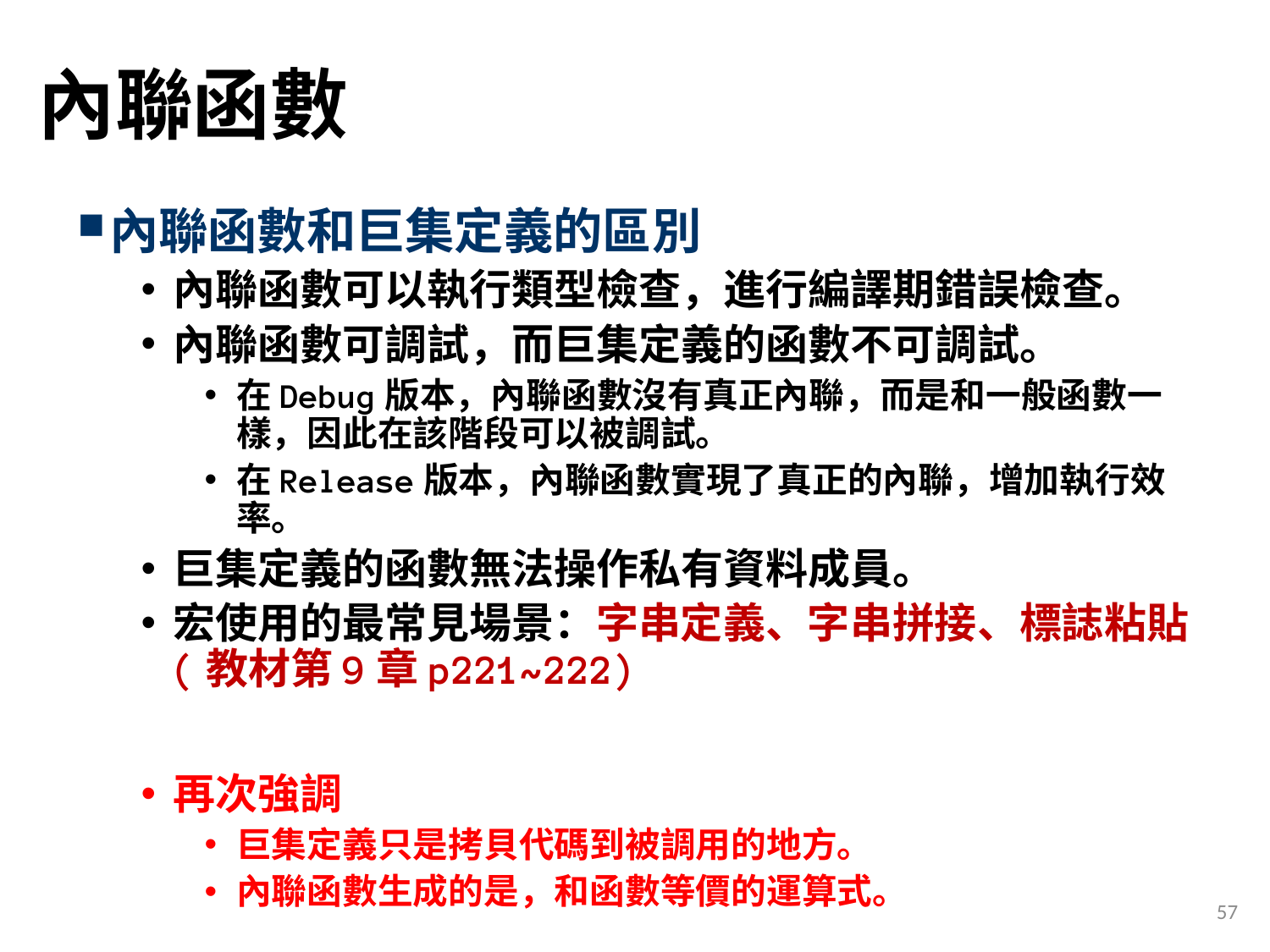

# 內聯函數
內聯函數和巨集定義的區別
內聯函數可以執行類型檢查，進行編譯期錯誤檢查。
內聯函數可調試，而巨集定義的函數不可調試。
在Debug版本，內聯函數沒有真正內聯，而是和一般函數一樣，因此在該階段可以被調試。
在Release版本，內聯函數實現了真正的內聯，增加執行效率。
巨集定義的函數無法操作私有資料成員。
宏使用的最常見場景：字串定義、字串拼接、標誌粘貼(教材第9章p221~222)

再次強調
巨集定義只是拷貝代碼到被調用的地方。
內聯函數生成的是，和函數等價的運算式。

57